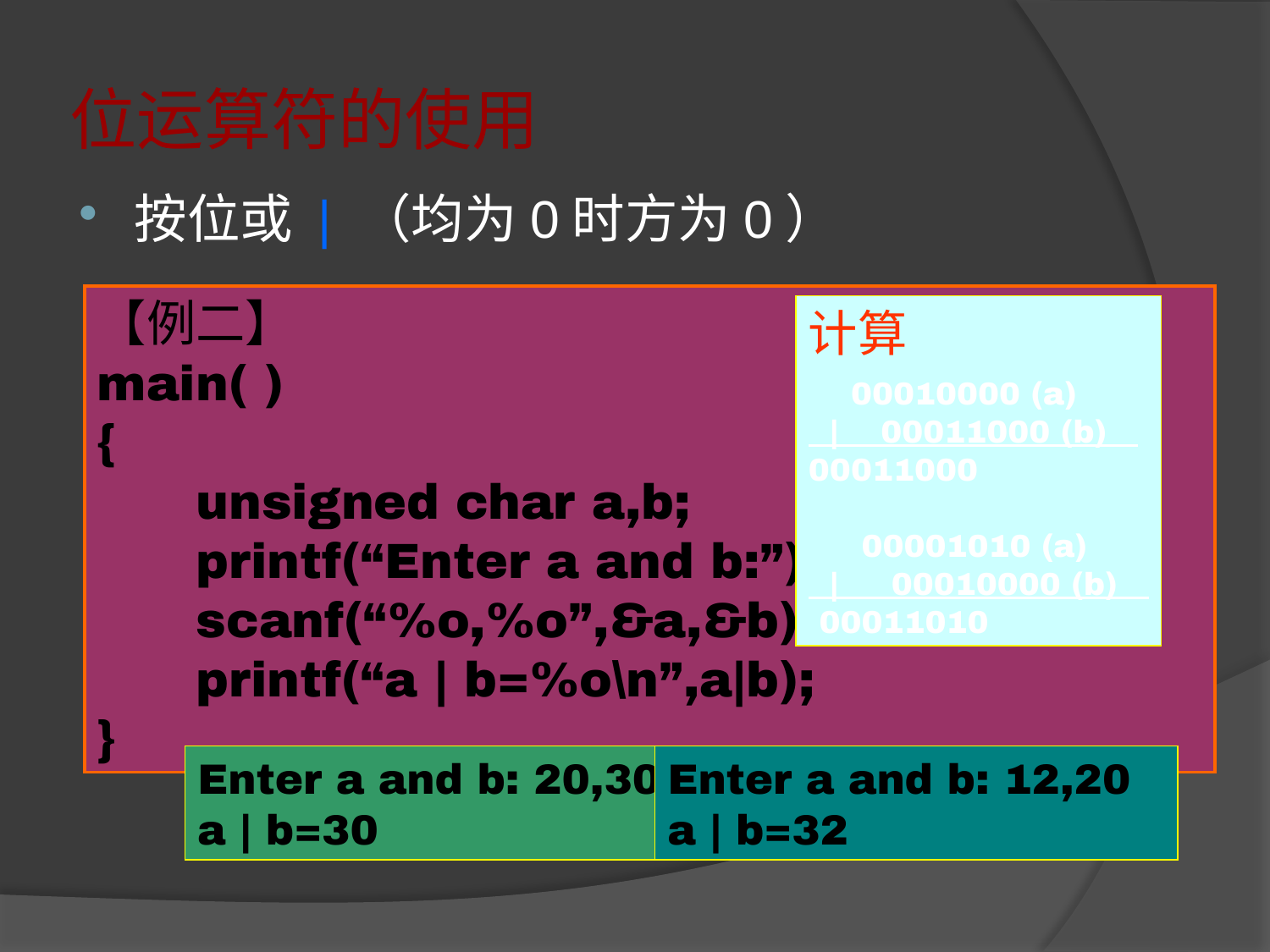

# 位运算符的使用
按位或 | （均为0时方为0）

【例二】
main( )
{
      unsigned char a,b;
      printf(“Enter a and b:”);
      scanf(“%o,%o”,&a,&b);
      printf(“a | b=%o\n”,a|b);
}
计算
    00010000 (a)
  |    00011000 (b)
00011000

     00001010 (a)
  |     00010000 (b)
 00011010
Enter a and b: 20,30
a | b=30
Enter a and b: 12,20
a | b=32